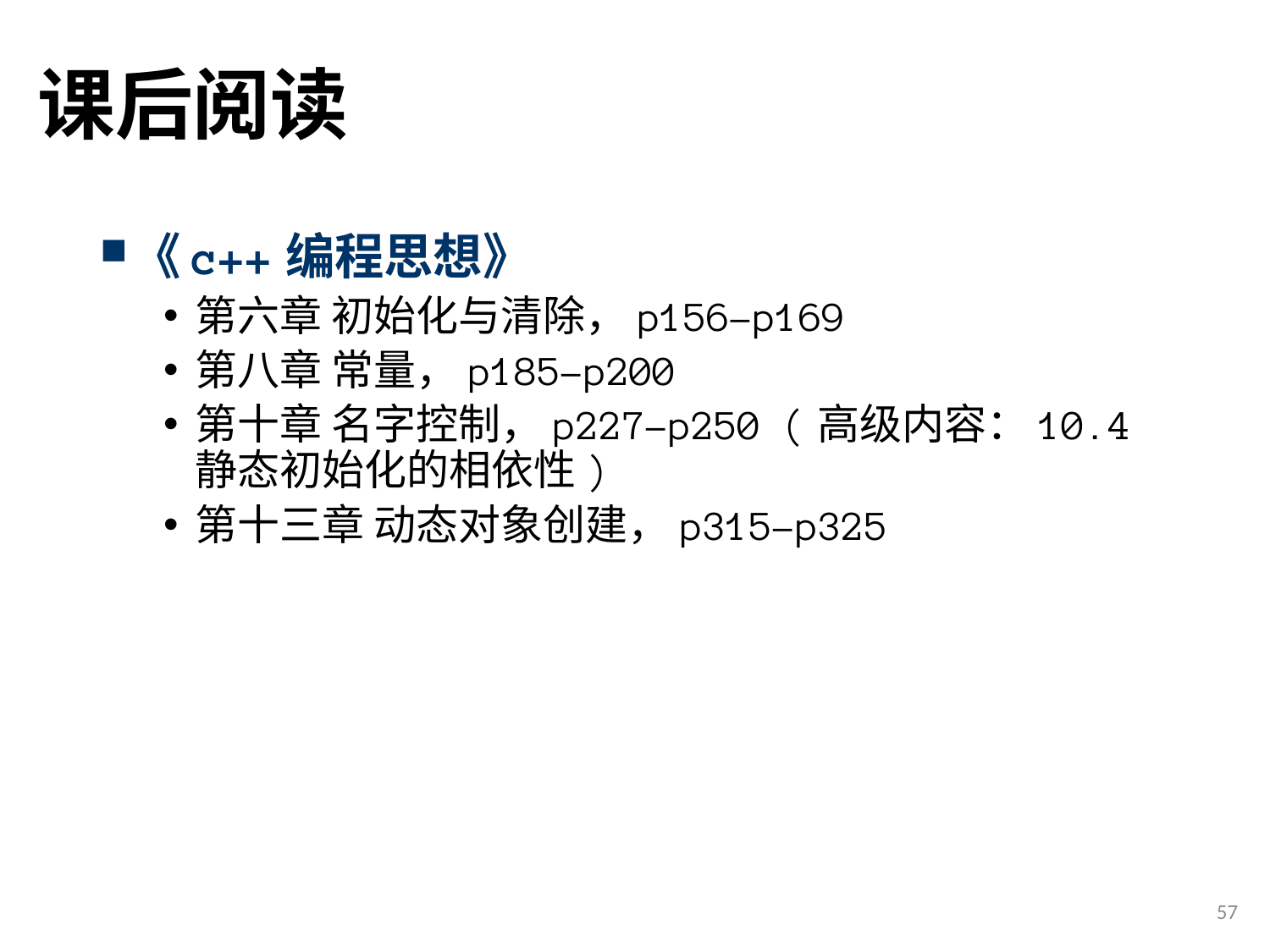

# 课后阅读
《c++编程思想》
第六章 初始化与清除，p156-p169
第八章 常量，p185-p200
第十章 名字控制，p227-p250 (高级内容：10.4 静态初始化的相依性)
第十三章 动态对象创建，p315-p325
57